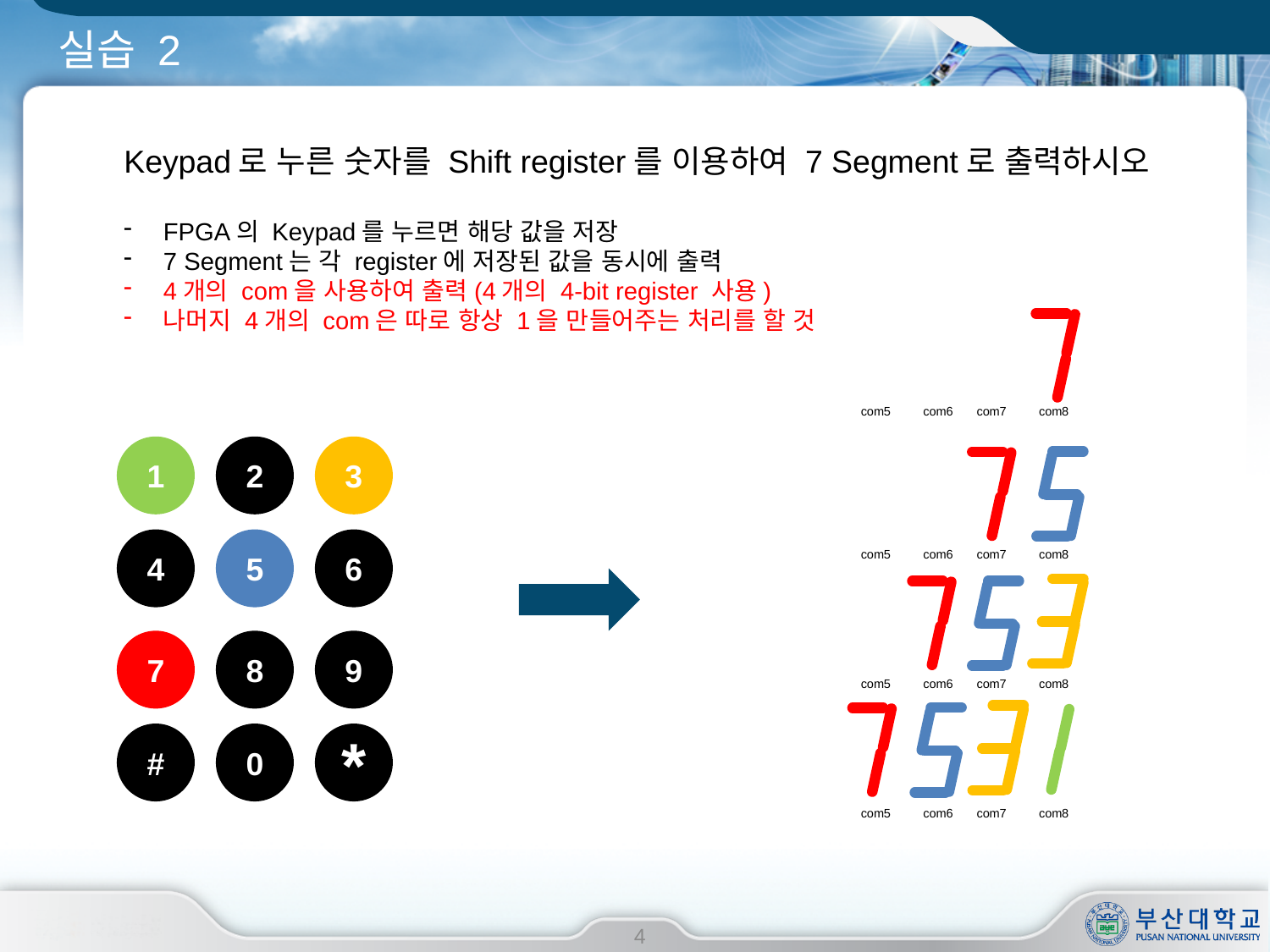

# 실습 2
Keypad로 누른 숫자를 Shift register를 이용하여 7 Segment로 출력하시오
FPGA의 Keypad를 누르면 해당 값을 저장
7 Segment는 각 register에 저장된 값을 동시에 출력
4개의 com을 사용하여 출력(4개의 4-bit register 사용)
나머지 4개의 com은 따로 항상 1을 만들어주는 처리를 할 것
com5
com6
com7
com8
1
2
3
4
5
6
com5
com6
com7
com8

7
8
9
com5
com6
com7
com8
#
0
*
com5
com6
com7
com8
4